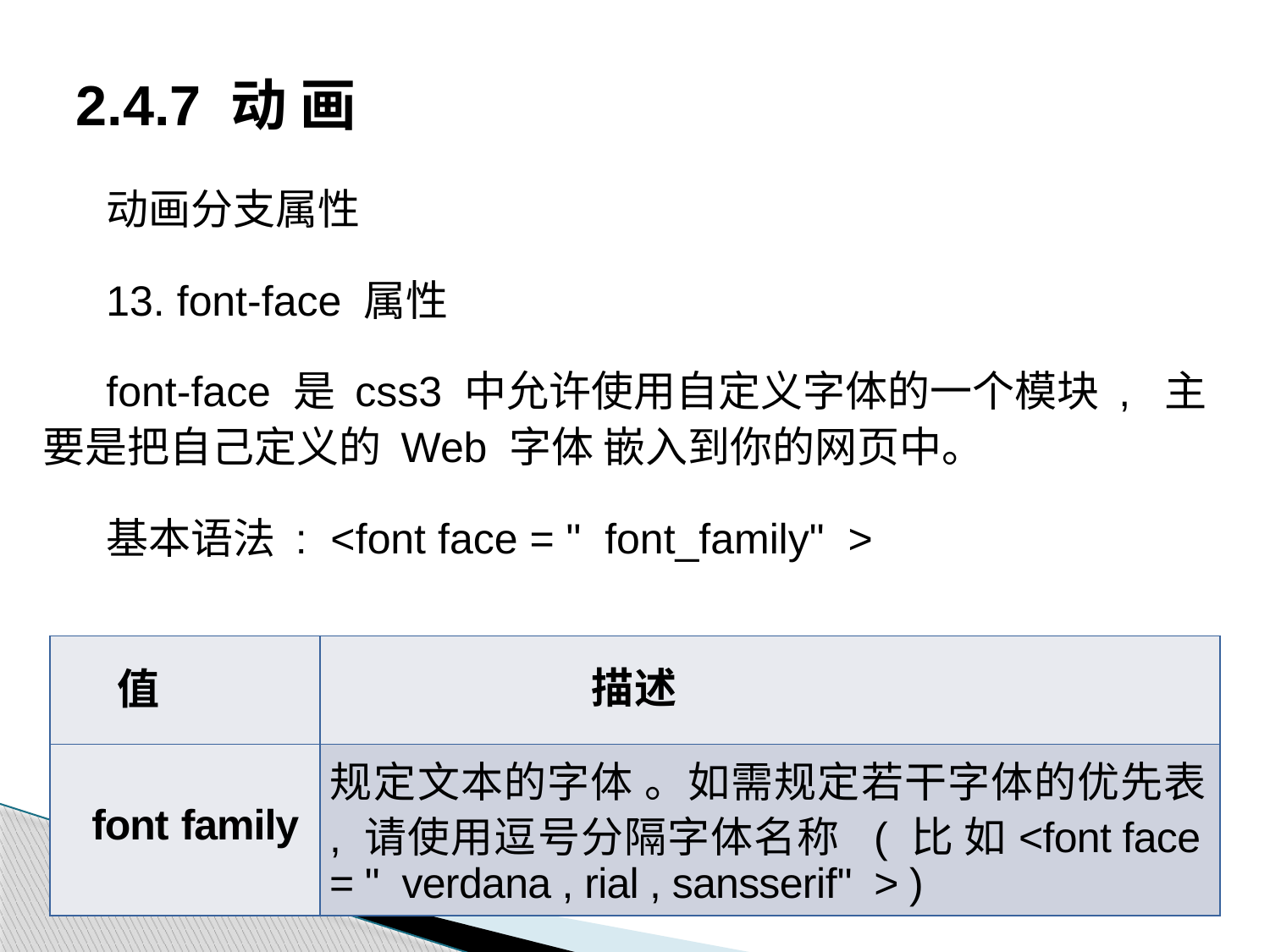

# 2.4.7 动 画
动画分支属性
13. font-face 属性
font-face 是 css3 中允许使用自定义字体的一个模块 ,  主要是把自己定义的 Web 字体 嵌入到你的网页中。
基本语法 :  <font face = "  font_family"  >
| 值 | 描述 |
| --- | --- |
| font family | 规定文本的字体 。如需规定若干字体的优先表 , 请使用逗号分隔字体名称 ( 比 如<font face = " verdana , rial , sansserif" > ) |